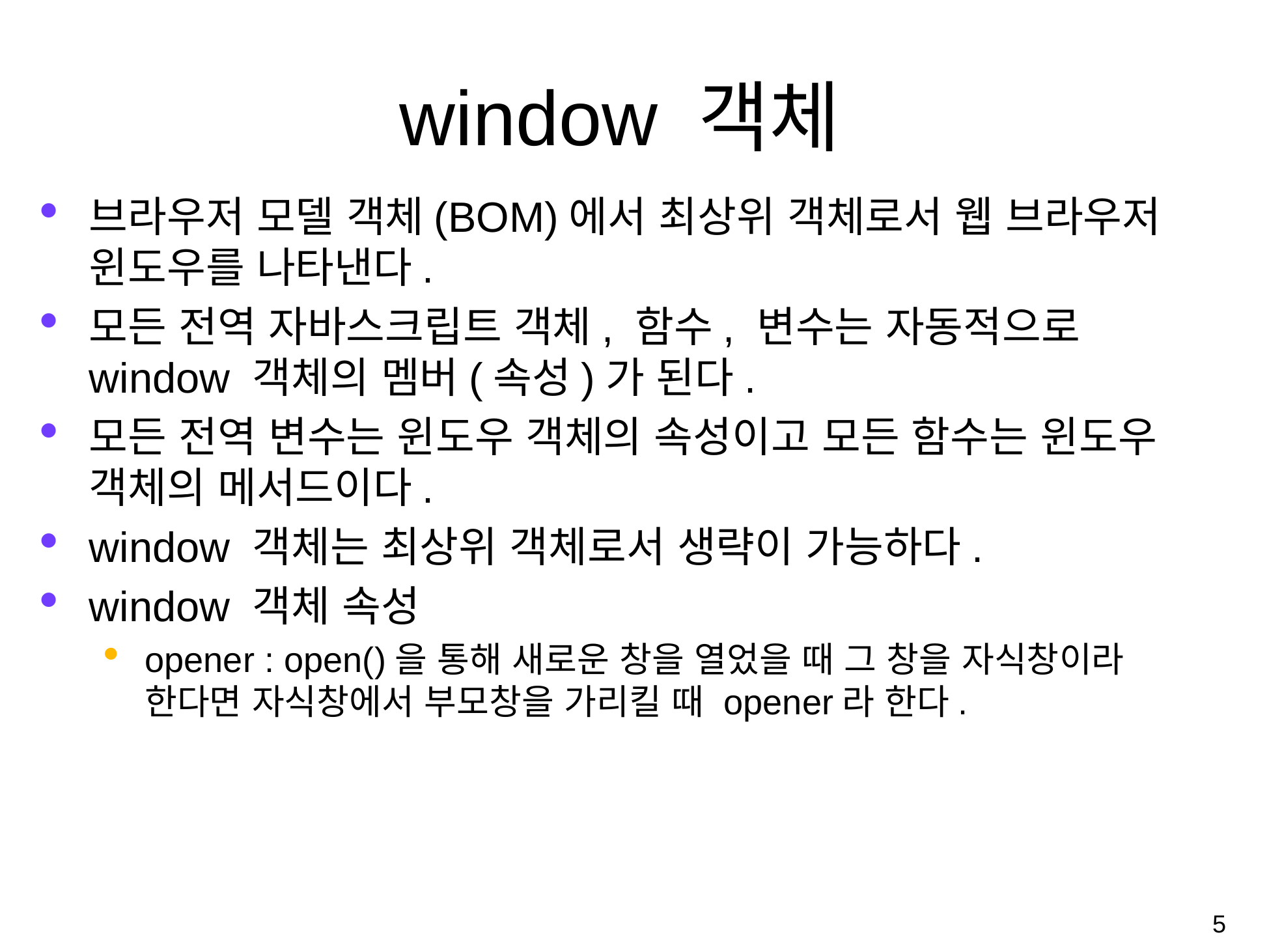

# window 객체
브라우저 모델 객체(BOM)에서 최상위 객체로서 웹 브라우저 윈도우를 나타낸다.
모든 전역 자바스크립트 객체, 함수, 변수는 자동적으로 window 객체의 멤버(속성)가 된다.
모든 전역 변수는 윈도우 객체의 속성이고 모든 함수는 윈도우 객체의 메서드이다.
window 객체는 최상위 객체로서 생략이 가능하다.
window 객체 속성
opener : open()을 통해 새로운 창을 열었을 때 그 창을 자식창이라 한다면 자식창에서 부모창을 가리킬 때 opener라 한다.

5